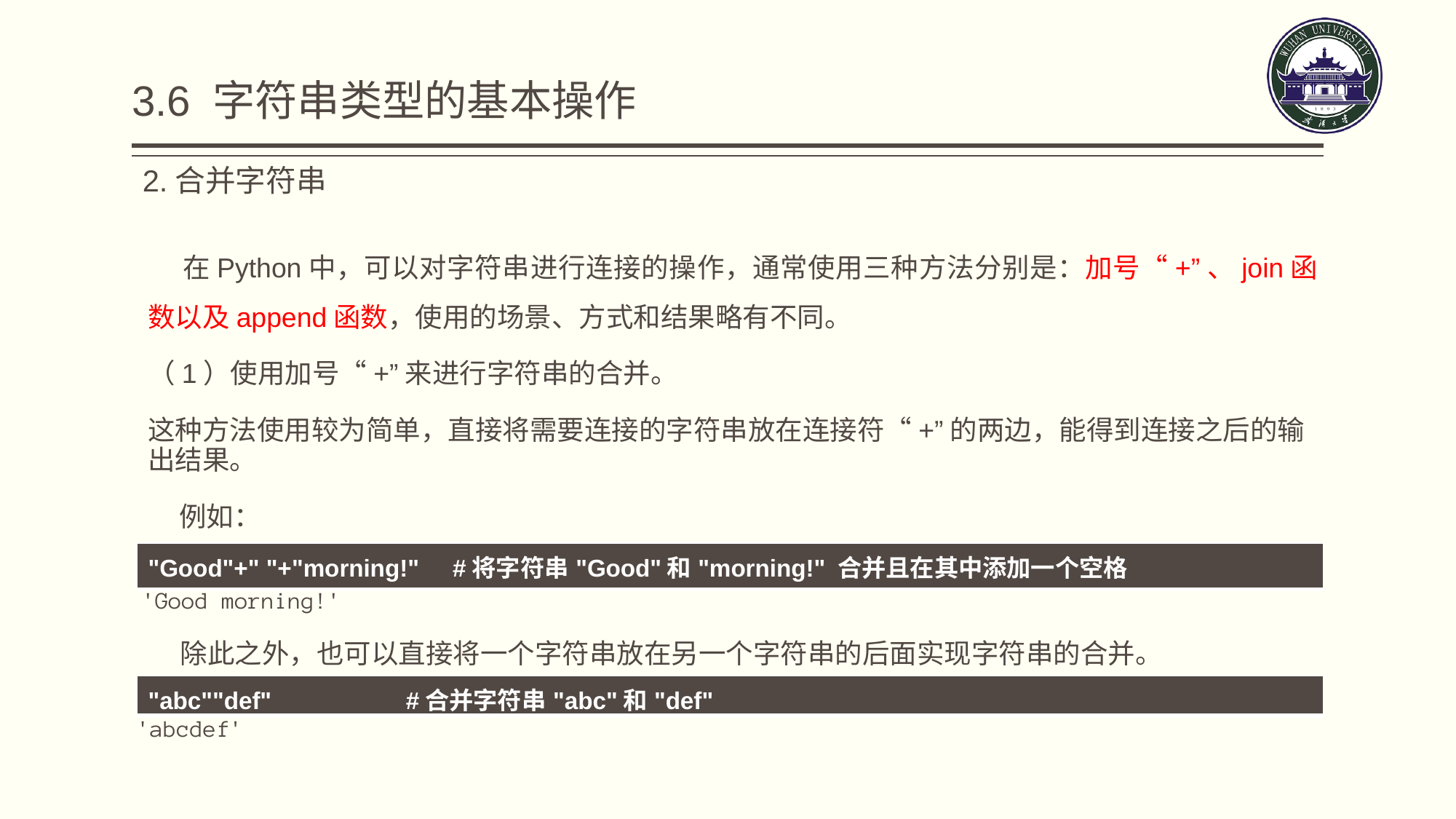

3.6 字符串类型的基本操作
2.合并字符串
    在Python中，可以对字符串进行连接的操作，通常使用三种方法分别是：加号“+”、join函数以及append函数，使用的场景、方式和结果略有不同。
（1）使用加号“+”来进行字符串的合并。
这种方法使用较为简单，直接将需要连接的字符串放在连接符“+”的两边，能得到连接之后的输出结果。
    例如：

    除此之外，也可以直接将一个字符串放在另一个字符串的后面实现字符串的合并。

| "Good"+" "+"morning!" #将字符串"Good"和"morning!" 合并且在其中添加一个空格 |
| --- |
'Good morning!'
| "abc""def" #合并字符串"abc"和"def" |
| --- |
'abcdef'